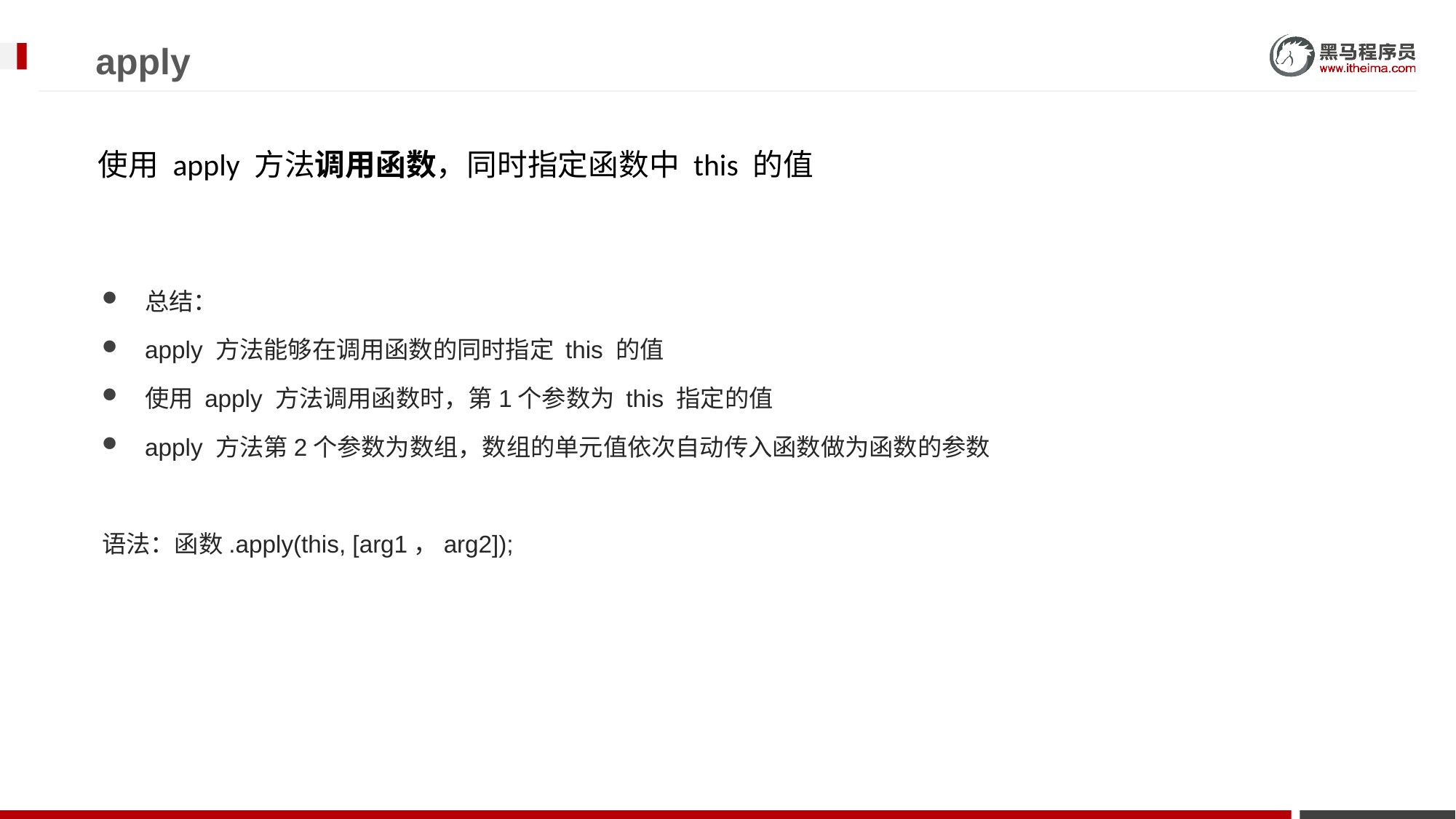

# apply
使用 apply 方法调用函数，同时指定函数中 this 的值
总结：
apply 方法能够在调用函数的同时指定 this 的值
使用 apply 方法调用函数时，第1个参数为 this 指定的值
apply 方法第2个参数为数组，数组的单元值依次自动传入函数做为函数的参数

语法：函数.apply(this, [arg1，arg2]);